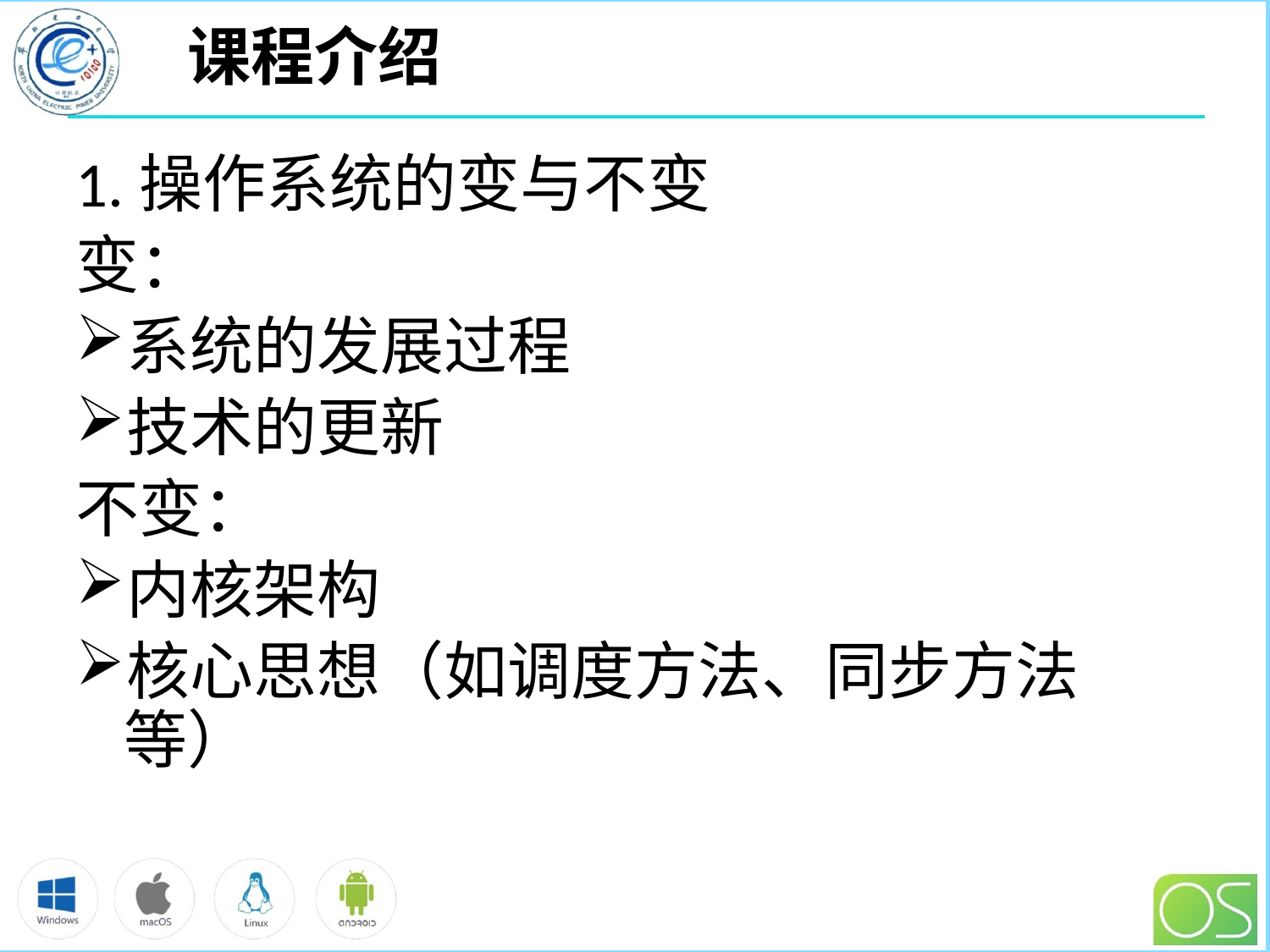

# 课程介绍
1.操作系统的变与不变
变：
系统的发展过程
技术的更新
不变：
内核架构
核心思想（如调度方法、同步方法等）